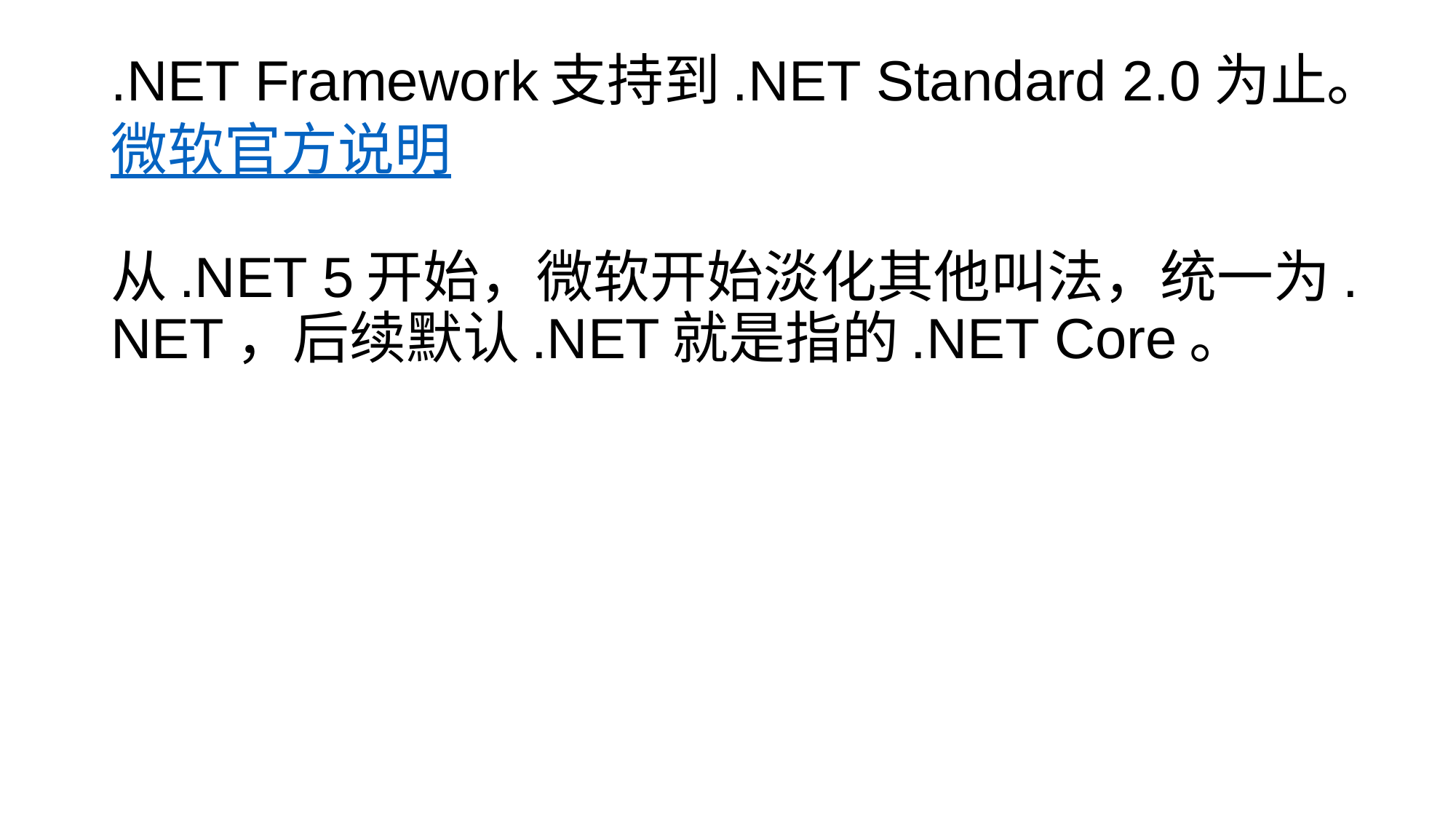

# .NET Framework支持到.NET Standard 2.0为止。微软官方说明 从.NET 5开始，微软开始淡化其他叫法，统一为.NET，后续默认.NET就是指的.NET Core。